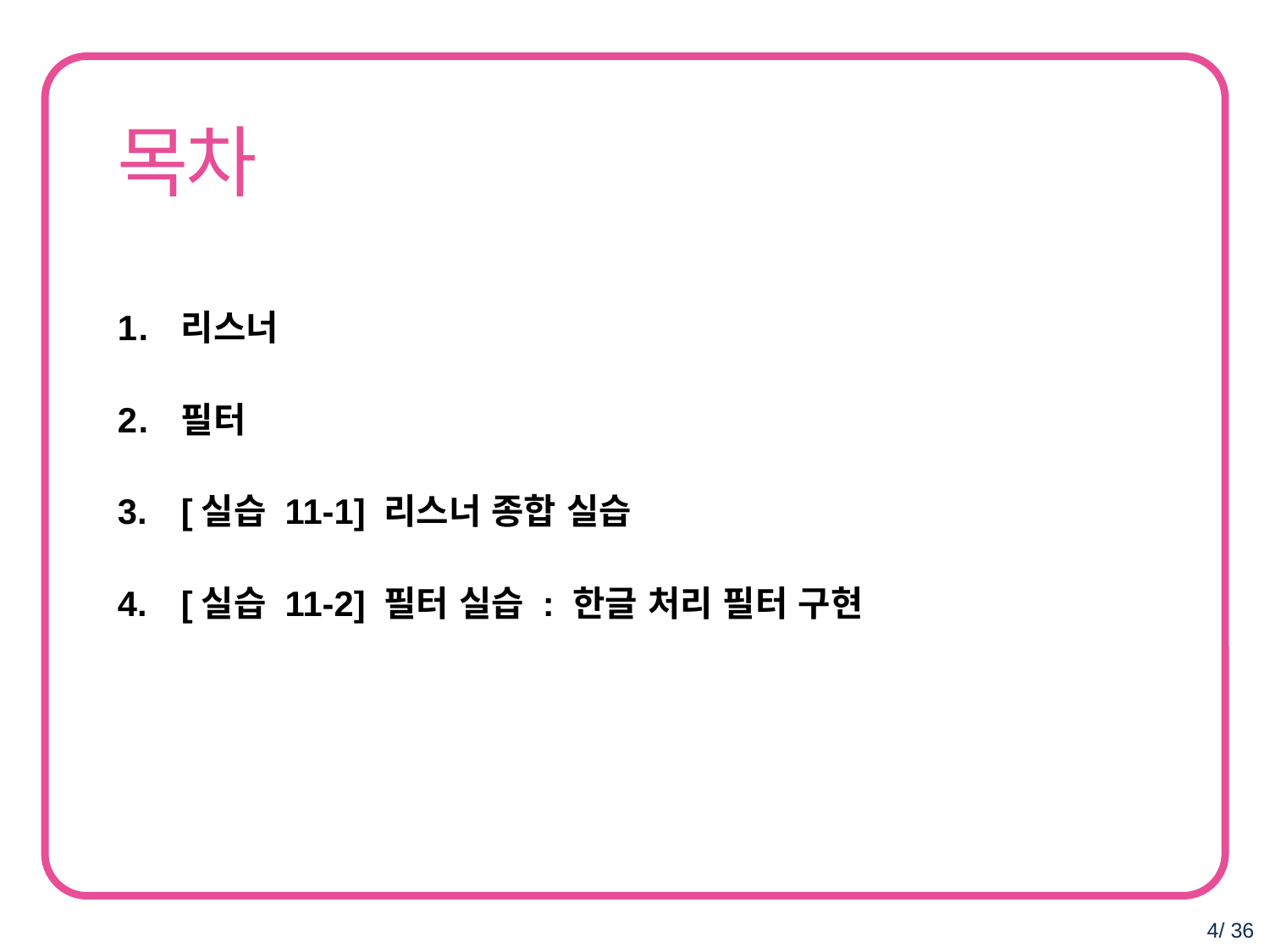

리스너
필터
[실습 11-1] 리스너 종합 실습
[실습 11-2] 필터 실습 : 한글 처리 필터 구현